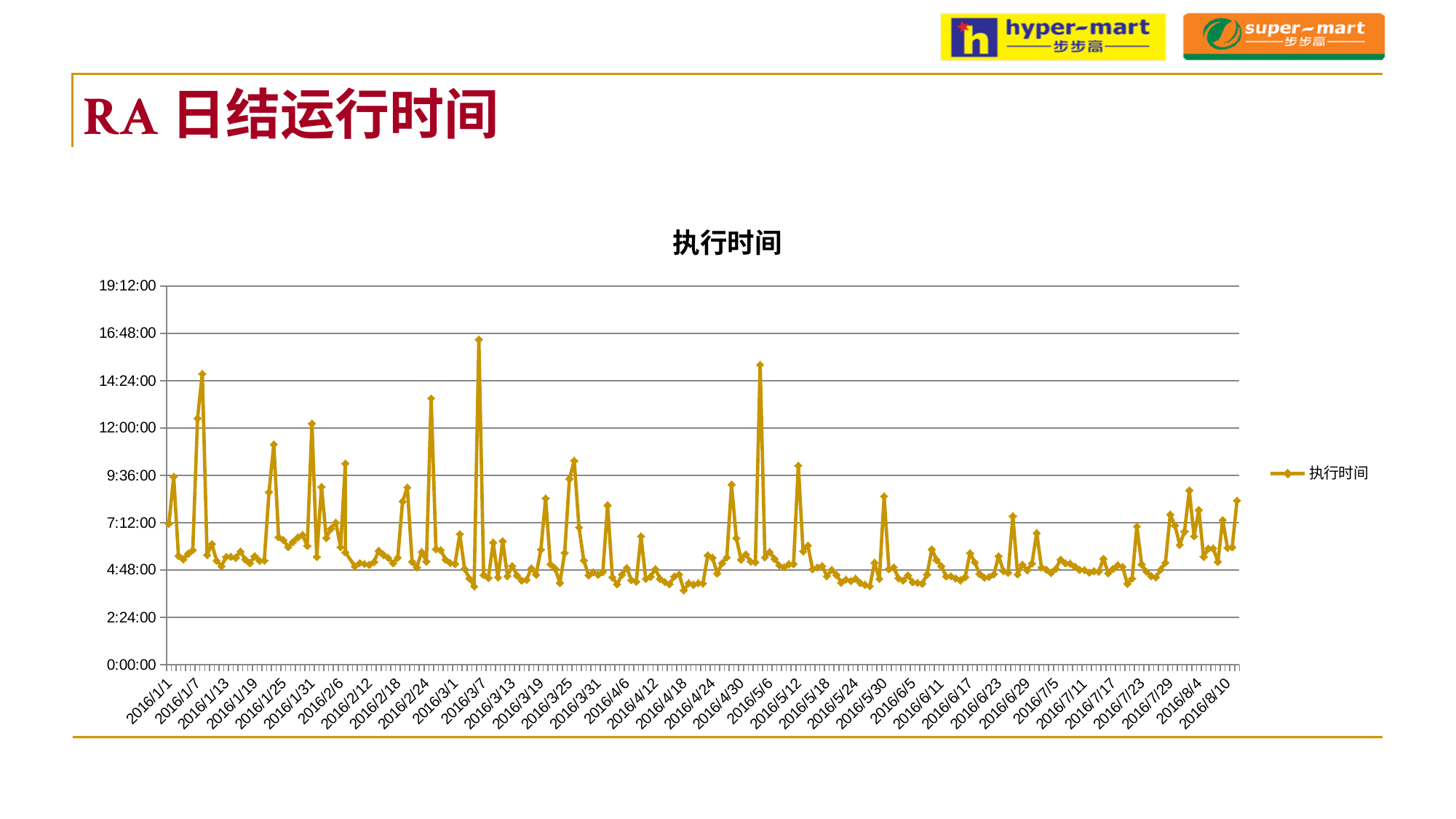

# RA日结运行时间

### Chart:

| Category | 执行时间 |
|---|---|
| 42370 | 0.2982986111111111 |
| 42371 | 0.3971990740740742 |
| 42372 | 0.2300925925925927 |
| 42373 | 0.22273148148148159 |
| 42374 | 0.23421296296296304 |
| 42375 | 0.24209490740740747 |
| 42376 | 0.5205208333333335 |
| 42377 | 0.6147569444444446 |
| 42378 | 0.23175925925925925 |
| 42379 | 0.25481481481481505 |
| 42380 | 0.21978009259259276 |
| 42381 | 0.20815972222222223 |
| 42382 | 0.22761574074074076 |
| 42383 | 0.22792824074074078 |
| 42384 | 0.2260648148148148 |
| 42385 | 0.23894675925925926 |
| 42386 | 0.22238425925925923 |
| 42387 | 0.21465277777777778 |
| 42388 | 0.22918981481481482 |
| 42389 | 0.2194907407407408 |
| 42390 | 0.21997685185185195 |
| 42391 | 0.3649074074074075 |
| 42392 | 0.4656481481481482 |
| 42393 | 0.2695370370370369 |
| 42394 | 0.26351851851851854 |
| 42395 | 0.24827546296296302 |
| 42396 | 0.259236111111111 |
| 42397 | 0.2687615740740741 |
| 42398 | 0.2741782407407408 |
| 42399 | 0.25104166666666666 |
| 42400 | 0.5094675925925927 |
| 42401 | 0.22775462962962958 |
| 42402 | 0.37570601851851854 |
| 42403 | 0.2677777777777779 |
| 42404 | 0.28750000000000014 |
| 42405 | 0.3002777777777779 |
| 42406 | 0.24828703703703714 |
| 42407 | 0.4250462962962963 |
| 42407 | 0.23733796296296303 |
| 42409 | 0.20751157407407406 |
| 42410 | 0.21452546296296301 |
| 42411 | 0.21273148148148163 |
| 42412 | 0.2111226851851852 |
| 42413 | 0.2168518518518519 |
| 42414 | 0.24078703703703716 |
| 42415 | 0.2320833333333334 |
| 42416 | 0.22579861111111116 |
| 42417 | 0.21421296296296308 |
| 42418 | 0.22599537037037043 |
| 42419 | 0.3445601851851853 |
| 42420 | 0.37438657407407444 |
| 42421 | 0.21756944444444457 |
| 42422 | 0.20563657407407407 |
| 42423 | 0.23829861111111114 |
| 42424 | 0.21817129629629634 |
| 42425 | 0.5626967592592592 |
| 42426 | 0.24424768518518528 |
| 42427 | 0.2419907407407408 |
| 42428 | 0.2220138888888889 |
| 42429 | 0.21483796296296304 |
| 42430 | 0.21289351851851848 |
| 42431 | 0.27587962962962986 |
| 42432 | 0.20288194444444443 |
| 42433 | 0.18219907407407412 |
| 42434 | 0.16552083333333334 |
| 42435 | 0.6872106481481483 |
| 42436 | 0.18973379629629641 |
| 42437 | 0.18317129629629633 |
| 42438 | 0.2580439814814815 |
| 42439 | 0.18442129629629642 |
| 42440 | 0.2611111111111111 |
| 42441 | 0.1870601851851853 |
| 42442 | 0.20850694444444448 |
| 42443 | 0.1884837962962964 |
| 42444 | 0.1775231481481482 |
| 42445 | 0.17950231481481488 |
| 42446 | 0.2036342592592592 |
| 42447 | 0.19010416666666666 |
| 42448 | 0.24299768518518527 |
| 42449 | 0.3513657407407409 |
| 42450 | 0.2122916666666667 |
| 42451 | 0.20296296296296304 |
| 42452 | 0.17277777777777778 |
| 42453 | 0.23633101851851848 |
| 42454 | 0.3929745370370373 |
| 42455 | 0.43106481481481507 |
| 42456 | 0.28990740740740756 |
| 42457 | 0.2204513888888889 |
| 42458 | 0.18868055555555555 |
| 42459 | 0.19527777777777777 |
| 42460 | 0.1899537037037037 |
| 42461 | 0.1961689814814815 |
| 42462 | 0.3366319444444446 |
| 42463 | 0.1846875 |
| 42464 | 0.16980324074074074 |
| 42465 | 0.19019675925925922 |
| 42466 | 0.20440972222222228 |
| 42467 | 0.17875000000000005 |
| 42468 | 0.17549768518518527 |
| 42469 | 0.2712615740740742 |
| 42470 | 0.18109953703703713 |
| 42471 | 0.18581018518518527 |
| 42472 | 0.2019675925925927 |
| 42473 | 0.18140046296296308 |
| 42474 | 0.17474537037037047 |
| 42475 | 0.1700578703703704 |
| 42476 | 0.18644675925925924 |
| 42477 | 0.1905902777777778 |
| 42478 | 0.1570717592592592 |
| 42479 | 0.17236111111111116 |
| 42480 | 0.1689814814814816 |
| 42481 | 0.17217592592592587 |
| 42482 | 0.17152777777777775 |
| 42483 | 0.2311342592592592 |
| 42484 | 0.22582175925925915 |
| 42485 | 0.19271990740740746 |
| 42486 | 0.21444444444444455 |
| 42487 | 0.22673611111111117 |
| 42488 | 0.38060185185185197 |
| 42489 | 0.26733796296296314 |
| 42490 | 0.22211805555555555 |
| 42491 | 0.23310185185185184 |
| 42492 | 0.2178356481481482 |
| 42493 | 0.21651620370370375 |
| 42494 | 0.6336689814814817 |
| 42495 | 0.22668981481481473 |
| 42496 | 0.238275462962963 |
| 42497 | 0.2236805555555555 |
| 42498 | 0.2096412037037037 |
| 42499 | 0.20593750000000005 |
| 42500 | 0.21209490740740747 |
| 42501 | 0.2127199074074075 |
| 42502 | 0.42085648148148164 |
| 42503 | 0.2391666666666667 |
| 42504 | 0.25171296296296314 |
| 42505 | 0.2016203703703704 |
| 42506 | 0.2055208333333334 |
| 42507 | 0.20842592592592593 |
| 42508 | 0.18712962962962965 |
| 42509 | 0.20059027777777785 |
| 42510 | 0.18949074074074088 |
| 42511 | 0.1733680555555556 |
| 42512 | 0.1799537037037037 |
| 42513 | 0.17678240740740747 |
| 42514 | 0.18168981481481483 |
| 42515 | 0.17259259259259271 |
| 42516 | 0.1688888888888889 |
| 42517 | 0.16587962962962957 |
| 42518 | 0.2151736111111111 |
| 42519 | 0.1811226851851852 |
| 42520 | 0.35567129629629635 |
| 42521 | 0.2022106481481482 |
| 42522 | 0.20547453703703708 |
| 42523 | 0.18275462962962963 |
| 42524 | 0.17795138888888895 |
| 42525 | 0.18865740740740747 |
| 42526 | 0.1740625 |
| 42527 | 0.17306712962962964 |
| 42528 | 0.17115740740740745 |
| 42529 | 0.19056712962962963 |
| 42530 | 0.24363425925925927 |
| 42531 | 0.22140046296296303 |
| 42532 | 0.20788194444444444 |
| 42533 | 0.1863888888888889 |
| 42534 | 0.18690972222222227 |
| 42535 | 0.18234953703703716 |
| 42536 | 0.17843750000000005 |
| 42537 | 0.18540509259259277 |
| 42538 | 0.23557870370370368 |
| 42539 | 0.21650462962962966 |
| 42540 | 0.19192129629629634 |
| 42541 | 0.18409722222222233 |
| 42542 | 0.18519675925925927 |
| 42543 | 0.19081018518518525 |
| 42544 | 0.22924768518518526 |
| 42545 | 0.19820601851851852 |
| 42546 | 0.1944675925925927 |
| 42547 | 0.3137615740740742 |
| 42548 | 0.19037037037037038 |
| 42549 | 0.21149305555555561 |
| 42550 | 0.19949074074074077 |
| 42551 | 0.21375000000000005 |
| 42552 | 0.2782060185185184 |
| 42553 | 0.20526620370370371 |
| 42554 | 0.2009606481481482 |
| 42555 | 0.19364583333333338 |
| 42556 | 0.20252314814814817 |
| 42557 | 0.22181712962962963 |
| 42558 | 0.21401620370370375 |
| 42559 | 0.21359953703703716 |
| 42560 | 0.20706018518518526 |
| 42561 | 0.2003703703703704 |
| 42562 | 0.2000578703703704 |
| 42563 | 0.19476851851851845 |
| 42564 | 0.19754629629629641 |
| 42565 | 0.19675925925925927 |
| 42566 | 0.22372685185185184 |
| 42567 | 0.19334490740740745 |
| 42568 | 0.2022916666666667 |
| 42569 | 0.21038194444444444 |
| 42570 | 0.20675925925925928 |
| 42571 | 0.17083333333333336 |
| 42572 | 0.18192129629629641 |
| 42573 | 0.29195601851851855 |
| 42574 | 0.2121412037037037 |
| 42575 | 0.19646990740740747 |
| 42576 | 0.1872337962962964 |
| 42577 | 0.18456018518518527 |
| 42578 | 0.20116898148148152 |
| 42579 | 0.21533564814814818 |
| 42580 | 0.31743055555555566 |
| 42581 | 0.2939004629629632 |
| 42582 | 0.25310185185185186 |
| 42583 | 0.2815162037037039 |
| 42584 | 0.36813657407407424 |
| 42585 | 0.2709722222222224 |
| 42586 | 0.326840277777778 |
| 42587 | 0.22784722222222228 |
| 42588 | 0.24526620370370375 |
| 42589 | 0.2458912037037037 |
| 42590 | 0.21734953703703716 |
| 42591 | 0.30563657407407424 |
| 42592 | 0.24680555555555558 |
| 42593 | 0.24809027777777784 |
| 42594 | 0.34670138888888885 |
|  | None |
|  | None |
|  | None |
|  | None |
|  | None |
|  | None |
|  | None |
|  | None |
|  | None |
|  | None |
|  | None |
|  | None |
|  | None |
|  | None |
|  | None |
|  | None |
|  | None |
|  | None |
|  | None |
|  | None |
|  | None |
|  | None |
|  | None |
|  | None |
|  | None |
|  | None |
|  | None |
|  | None |
|  | None |
|  | None |
|  | None |
|  | None |
|  | None |
|  | None |
|  | None |
|  | None |
|  | None |
|  | None |
|  | None |
|  | None |
|  | None |
|  | None |
|  | None |
|  | None |
|  | None |
|  | None |
|  | None |
|  | None |
|  | None |
|  | None |
|  | None |
|  | None |
|  | None |
|  | None |
|  | None |
|  | None |
|  | None |
|  | None |
|  | None |
|  | None |
|  | None |
|  | None |
|  | None |
|  | None |
|  | None |
|  | None |
|  | None |
|  | None |
|  | None |
|  | None |
|  | None |
|  | None |
|  | None |
|  | None |
|  | None |
|  | None |
|  | None |
|  | None |
|  | None |
|  | None |
|  | None |
|  | None |
|  | None |
|  | None |
|  | None |
|  | None |
|  | None |
|  | None |
|  | None |
|  | None |
|  | None |
|  | None |
|  | None |
|  | None |
|  | None |
|  | None |
|  | None |
|  | None |
|  | None |
|  | None |
|  | None |
|  | None |
|  | None |
|  | None |
|  | None |
|  | None |
|  | None |
|  | None |
|  | None |
|  | None |
|  | None |
|  | None |
|  | None |
|  | None |
|  | None |
|  | None |
|  | None |
|  | None |
|  | None |
|  | None |
|  | None |
|  | None |
|  | None |
|  | None |
|  | None |
|  | None |
|  | None |
|  | None |
|  | None |
|  | None |
|  | None |
|  | None |
|  | None |
|  | None |
|  | None |
|  | None |
|  | None |
|  | None |
|  | None |
|  | None |
|  | None |
|  | None |
|  | None |
|  | None |
|  | None |
|  | None |
|  | None |
|  | None |
|  | None |
|  | None |
|  | None |
|  | None |
|  | None |
|  | None |
|  | None |
|  | None |
|  | None |
|  | None |
|  | None |
|  | None |
|  | None |
|  | None |
|  | None |
|  | None |
|  | None |
|  | None |
|  | None |
|  | None |
|  | None |
|  | None |
|  | None |
|  | None |
|  | None |
|  | None |
|  | None |
|  | None |
|  | None |
|  | None |
|  | None |
|  | None |
|  | None |
|  | None |
|  | None |
|  | None |
|  | None |
|  | None |
|  | None |
|  | None |
|  | None |
|  | None |
|  | None |
|  | None |
|  | None |
|  | None |
|  | None |
|  | None |
|  | None |
|  | None |
|  | None |
|  | None |
|  | None |
|  | None |
|  | None |
|  | None |
|  | None |
|  | None |
|  | None |
|  | None |
|  | None |
|  | None |
|  | None |
|  | None |
|  | None |
|  | None |
|  | None |
|  | None |
|  | None |
|  | None |
|  | None |
|  | None |
|  | None |
|  | None |
|  | None |
|  | None |
|  | None |
|  | None |
|  | None |
|  | None |
|  | None |
|  | None |
|  | None |
|  | None |
|  | None |
|  | None |
|  | None |
|  | None |
|  | None |
|  | None |
|  | None |
|  | None |
|  | None |
|  | None |
|  | None |
|  | None |
|  | None |
|  | None |
|  | None |
|  | None |
|  | None |
|  | None |
|  | None |
|  | None |
|  | None |
|  | None |
|  | None |
|  | None |
|  | None |
|  | None |
|  | None |
|  | None |
|  | None |
|  | None |
|  | None |
|  | None |
|  | None |
|  | None |
|  | None |
|  | None |
|  | None |
|  | None |
|  | None |
|  | None |
|  | None |
|  | None |
|  | None |
|  | None |
|  | None |
|  | None |
|  | None |
|  | None |
|  | None |
|  | None |
|  | None |
|  | None |
|  | None |
|  | None |
|  | None |
|  | None |
|  | None |
|  | None |
|  | None |
|  | None |
|  | None |
|  | None |
|  | None |
|  | None |
|  | None |
|  | None |
|  | None |
|  | None |
|  | None |
|  | None |
|  | None |
|  | None |
|  | None |
|  | None |
|  | None |
|  | None |
|  | None |
|  | None |
|  | None |
|  | None |
|  | None |
|  | None |
|  | None |
|  | None |
|  | None |
|  | None |
|  | None |
|  | None |
|  | None |
|  | None |
|  | None |
|  | None |
|  | None |
|  | None |
|  | None |
|  | None |
|  | None |
|  | None |
|  | None |
|  | None |
|  | None |
|  | None |
|  | None |
|  | None |
|  | None |
|  | None |
|  | None |
|  | None |
|  | None |
|  | None |
|  | None |
|  | None |
|  | None |
|  | None |
|  | None |
|  | None |
|  | None |
|  | None |
|  | None |
|  | None |
|  | None |
|  | None |
|  | None |
|  | None |
|  | None |
|  | None |
|  | None |
|  | None |
|  | None |
|  | None |
|  | None |
|  | None |
|  | None |
|  | None |
|  | None |
|  | None |
|  | None |
|  | None |
|  | None |
|  | None |
|  | None |
|  | None |
|  | None |
|  | None |
|  | None |
|  | None |
|  | None |
|  | None |
|  | None |
|  | None |
|  | None |
|  | None |
|  | None |
|  | None |
|  | None |
|  | None |
|  | None |
|  | None |
|  | None |
|  | None |
|  | None |
|  | None |
|  | None |
|  | None |
|  | None |
|  | None |
|  | None |
|  | None |
|  | None |
|  | None |
|  | None |
|  | None |
|  | None |
|  | None |
|  | None |
|  | None |
|  | None |
|  | None |
|  | None |
|  | None |
|  | None |
|  | None |
|  | None |
|  | None |
|  | None |
|  | None |
|  | None |
|  | None |
|  | None |
|  | None |
|  | None |
|  | None |
|  | None |
|  | None |
|  | None |
|  | None |
|  | None |
|  | None |
|  | None |
|  | None |
|  | None |
|  | None |
|  | None |
|  | None |
|  | None |
|  | None |
|  | None |
|  | None |
|  | None |
|  | None |
|  | None |
|  | None |
|  | None |
|  | None |
|  | None |
|  | None |
|  | None |
|  | None |
|  | None |
|  | None |
|  | None |
|  | None |
|  | None |
|  | None |
|  | None |
|  | None |
|  | None |
|  | None |
|  | None |
|  | None |
|  | None |
|  | None |
|  | None |
|  | None |
|  | None |
|  | None |
|  | None |
|  | None |
|  | None |
|  | None |
|  | None |
|  | None |
|  | None |
|  | None |
|  | None |
|  | None |
|  | None |
|  | None |
|  | None |
|  | None |
|  | None |
|  | None |
|  | None |
|  | None |
|  | None |
|  | None |
|  | None |
|  | None |
|  | None |
|  | None |
|  | None |
|  | None |
|  | None |
|  | None |
|  | None |
|  | None |
|  | None |
|  | None |
|  | None |
|  | None |
|  | None |
|  | None |
|  | None |
|  | None |
|  | None |
|  | None |
|  | None |
|  | None |
|  | None |
|  | None |
|  | None |
|  | None |
|  | None |
|  | None |
|  | None |
|  | None |
|  | None |
|  | None |
|  | None |
|  | None |
|  | None |
|  | None |
|  | None |
|  | None |
|  | None |
|  | None |
|  | None |
|  | None |
|  | None |
|  | None |
|  | None |
|  | None |
|  | None |
|  | None |
|  | None |
|  | None |
|  | None |
|  | None |
|  | None |
|  | None |
|  | None |
|  | None |
|  | None |
|  | None |
|  | None |
|  | None |
|  | None |
|  | None |
|  | None |
|  | None |
|  | None |
|  | None |
|  | None |
|  | None |
|  | None |
|  | None |
|  | None |
|  | None |
|  | None |
|  | None |
|  | None |
|  | None |
|  | None |
|  | None |
|  | None |
|  | None |
|  | None |
|  | None |
|  | None |
|  | None |
|  | None |
|  | None |
|  | None |
|  | None |
|  | None |
|  | None |
|  | None |
|  | None |
|  | None |
|  | None |
|  | None |
|  | None |
|  | None |
|  | None |
|  | None |
|  | None |
|  | None |
|  | None |
|  | None |
|  | None |
|  | None |
|  | None |
|  | None |
|  | None |
|  | None |
|  | None |
|  | None |
|  | None |
|  | None |
|  | None |
|  | None |
|  | None |
|  | None |
|  | None |
|  | None |
|  | None |
|  | None |
|  | None |
|  | None |
|  | None |
|  | None |
|  | None |
|  | None |
|  | None |
|  | None |
|  | None |
|  | None |
|  | None |
|  | None |
|  | None |
|  | None |
|  | None |
|  | None |
|  | None |
|  | None |
|  | None |
|  | None |
|  | None |
|  | None |
|  | None |
|  | None |
|  | None |
|  | None |
|  | None |
|  | None |
|  | None |
|  | None |
|  | None |
|  | None |
|  | None |
|  | None |
|  | None |
|  | None |
|  | None |
|  | None |
|  | None |
|  | None |
|  | None |
|  | None |
|  | None |
|  | None |
|  | None |
|  | None |
|  | None |
|  | None |
|  | None |
|  | None |
|  | None |
|  | None |
|  | None |
|  | None |
|  | None |
|  | None |
|  | None |
|  | None |
|  | None |
|  | None |
|  | None |
|  | None |
|  | None |
|  | None |
|  | None |
|  | None |
|  | None |
|  | None |
|  | None |
|  | None |
|  | None |
|  | None |
|  | None |
|  | None |
|  | None |
|  | None |
|  | None |
|  | None |
|  | None |
|  | None |
|  | None |
|  | None |
|  | None |
|  | None |
|  | None |
|  | None |
|  | None |
|  | None |
|  | None |
|  | None |
|  | None |
|  | None |
|  | None |
|  | None |
|  | None |
|  | None |
|  | None |
|  | None |
|  | None |
|  | None |
|  | None |
|  | None |
|  | None |
|  | None |
|  | None |
|  | None |
|  | None |
|  | None |
|  | None |
|  | None |
|  | None |
|  | None |
|  | None |
|  | None |
|  | None |
|  | None |
|  | None |
|  | None |
|  | None |
|  | None |
|  | None |
|  | None |
|  | None |
|  | None |
|  | None |
|  | None |
|  | None |
|  | None |
|  | None |
|  | None |
|  | None |
|  | None |
|  | None |
|  | None |
|  | None |
|  | None |
|  | None |
|  | None |
|  | None |
|  | None |
|  | None |
|  | None |
|  | None |
|  | None |
|  | None |
|  | None |
|  | None |
|  | None |
|  | None |
|  | None |
|  | None |
|  | None |
|  | None |
|  | None |
|  | None |
|  | None |
|  | None |
|  | None |
|  | None |
|  | None |
|  | None |
|  | None |
|  | None |
|  | None |
|  | None |